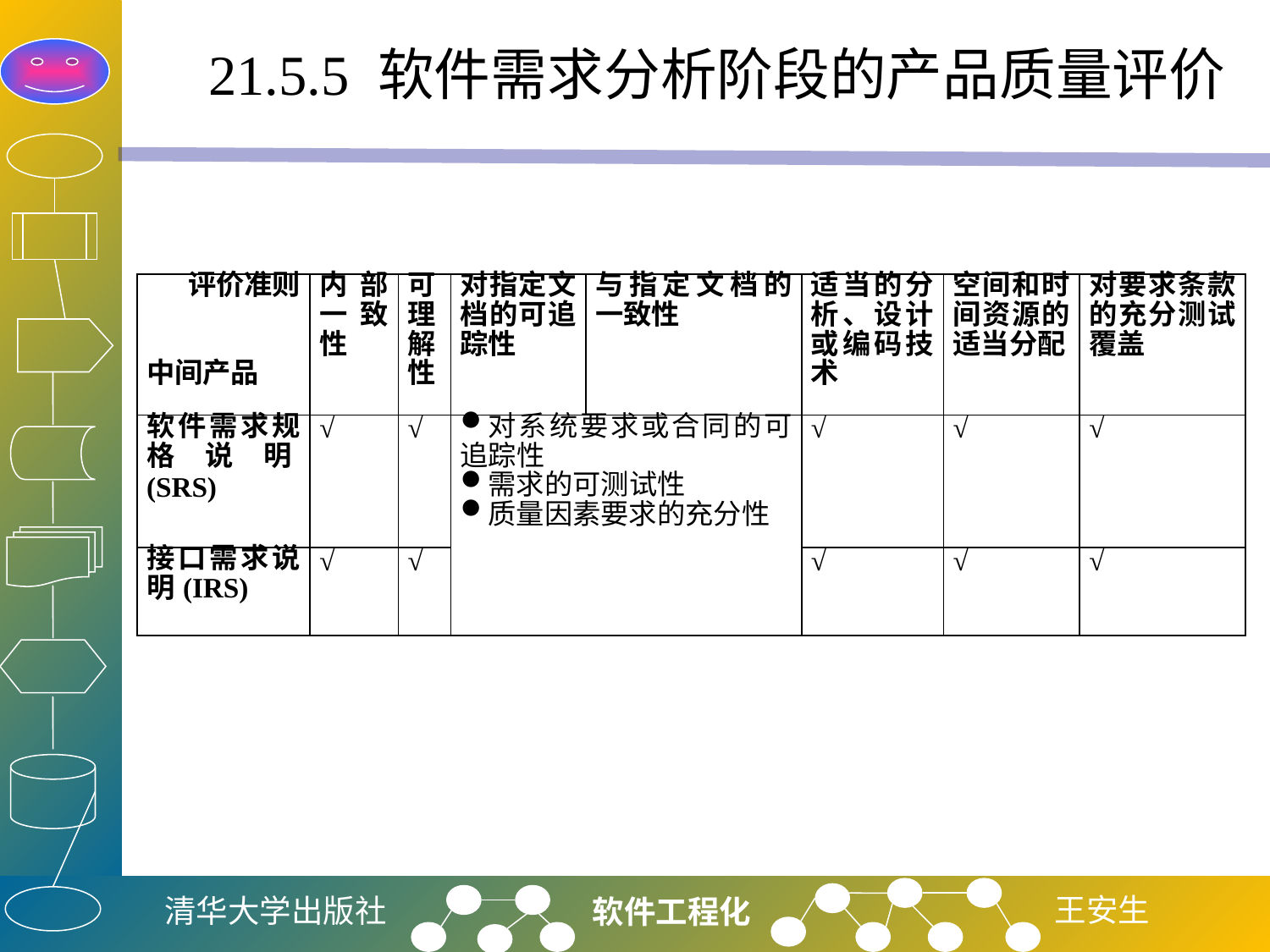

# 21.5.5 软件需求分析阶段的产品质量评价
| 评价准则 中间产品 | 内部一致性 | 可理解性 | 对指定文档的可追踪性 | 与指定文档的一致性 | 适当的分析、设计或编码技术 | 空间和时间资源的适当分配 | 对要求条款的充分测试覆盖 |
| --- | --- | --- | --- | --- | --- | --- | --- |
| 软件需求规格说明(SRS) | √ | √ | 对系统要求或合同的可追踪性 需求的可测试性 质量因素要求的充分性 |  | √ | √ | √ |
| 接口需求说明(IRS) | √ | √ |  |  | √ | √ | √ |